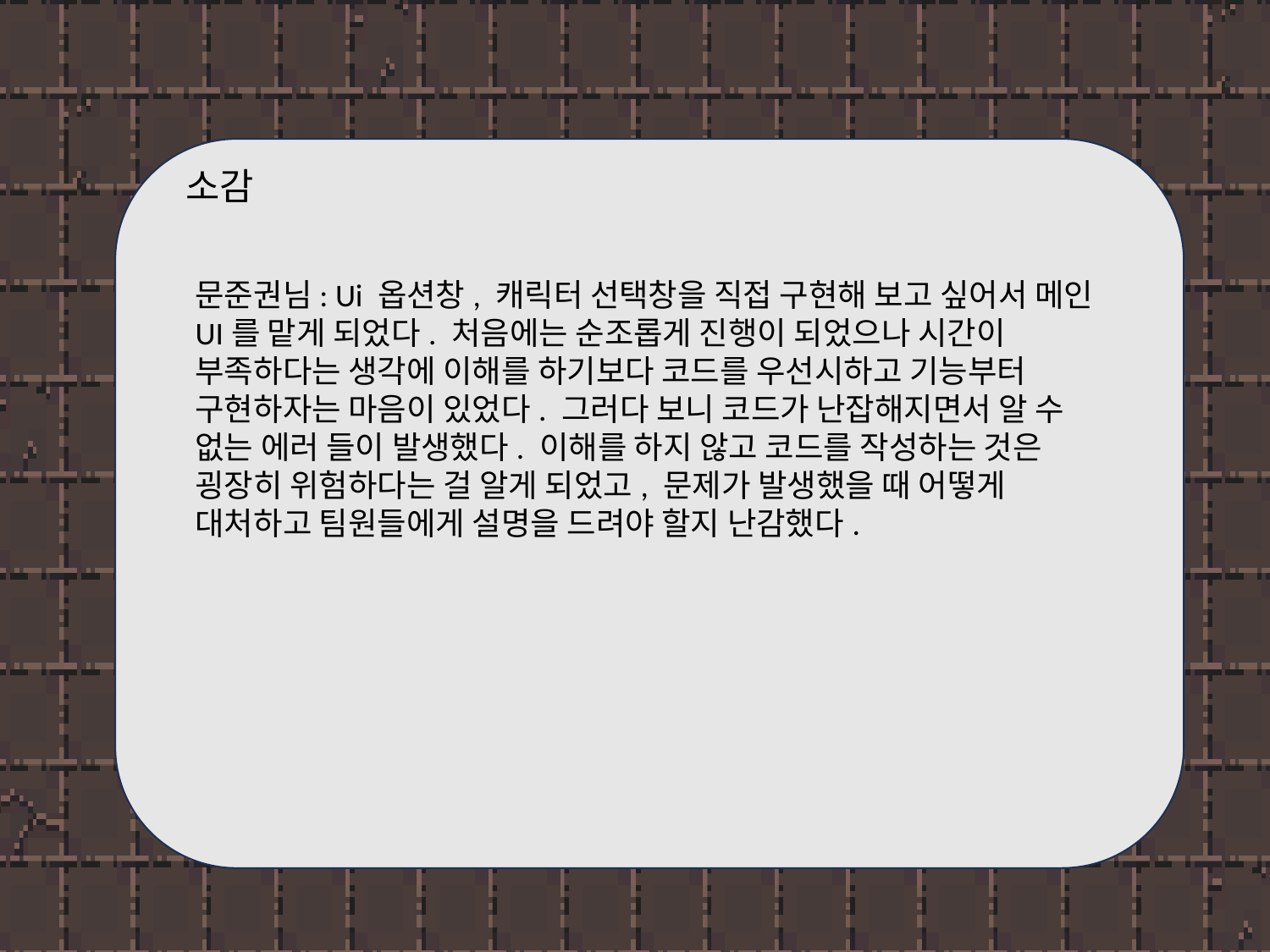

소감
문준권님: Ui 옵션창, 캐릭터 선택창을 직접 구현해 보고 싶어서 메인 UI를 맡게 되었다. 처음에는 순조롭게 진행이 되었으나 시간이 부족하다는 생각에 이해를 하기보다 코드를 우선시하고 기능부터 구현하자는 마음이 있었다. 그러다 보니 코드가 난잡해지면서 알 수 없는 에러 들이 발생했다. 이해를 하지 않고 코드를 작성하는 것은 굉장히 위험하다는 걸 알게 되었고, 문제가 발생했을 때 어떻게 대처하고 팀원들에게 설명을 드려야 할지 난감했다.